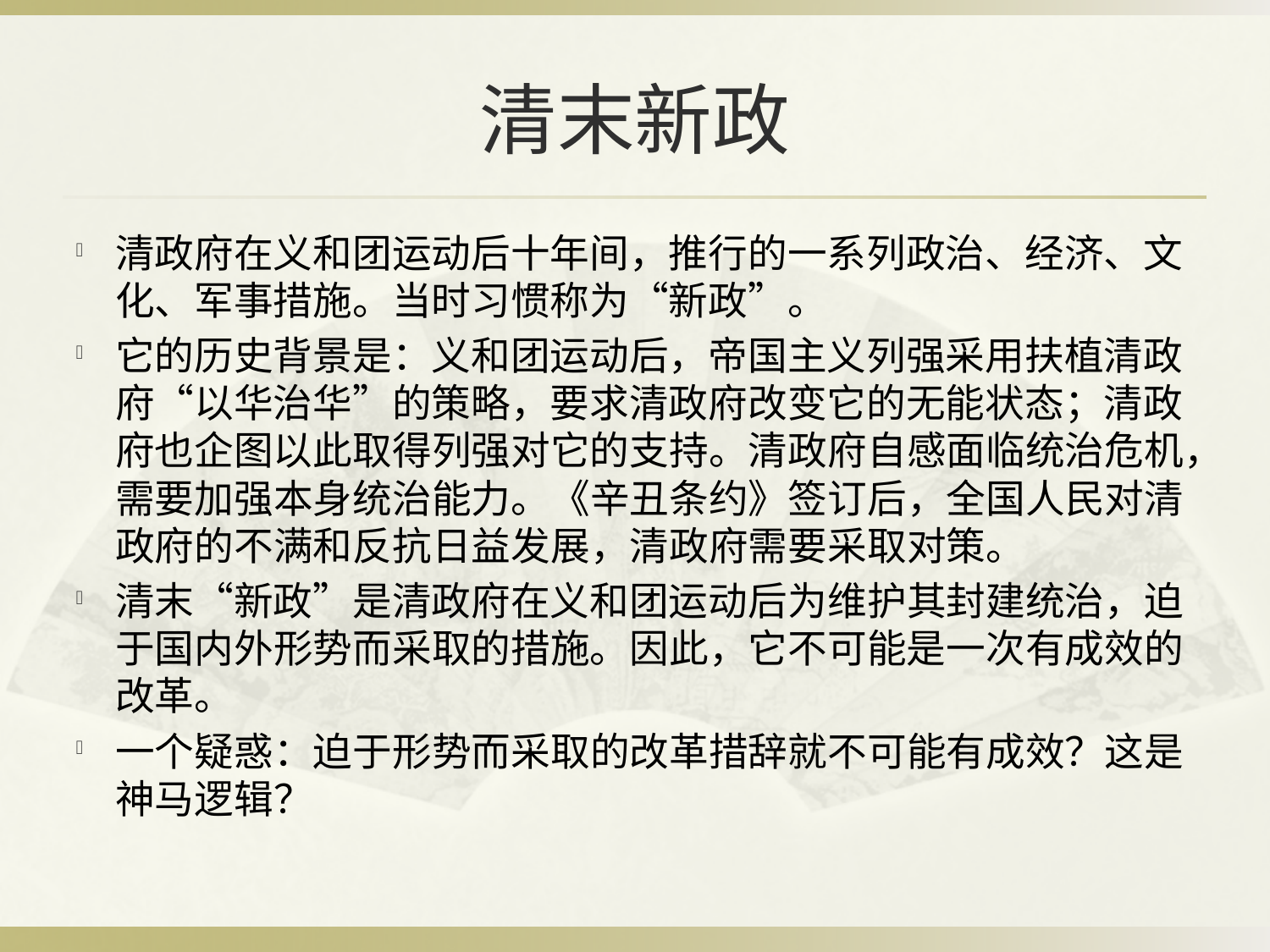

# 清末新政
清政府在义和团运动后十年间，推行的一系列政治、经济、文化、军事措施。当时习惯称为“新政”。
它的历史背景是：义和团运动后，帝国主义列强采用扶植清政府“以华治华”的策略，要求清政府改变它的无能状态；清政府也企图以此取得列强对它的支持。清政府自感面临统治危机，需要加强本身统治能力。《辛丑条约》签订后，全国人民对清政府的不满和反抗日益发展，清政府需要采取对策。
清末“新政”是清政府在义和团运动后为维护其封建统治，迫于国内外形势而采取的措施。因此，它不可能是一次有成效的改革。
一个疑惑：迫于形势而采取的改革措辞就不可能有成效？这是神马逻辑？